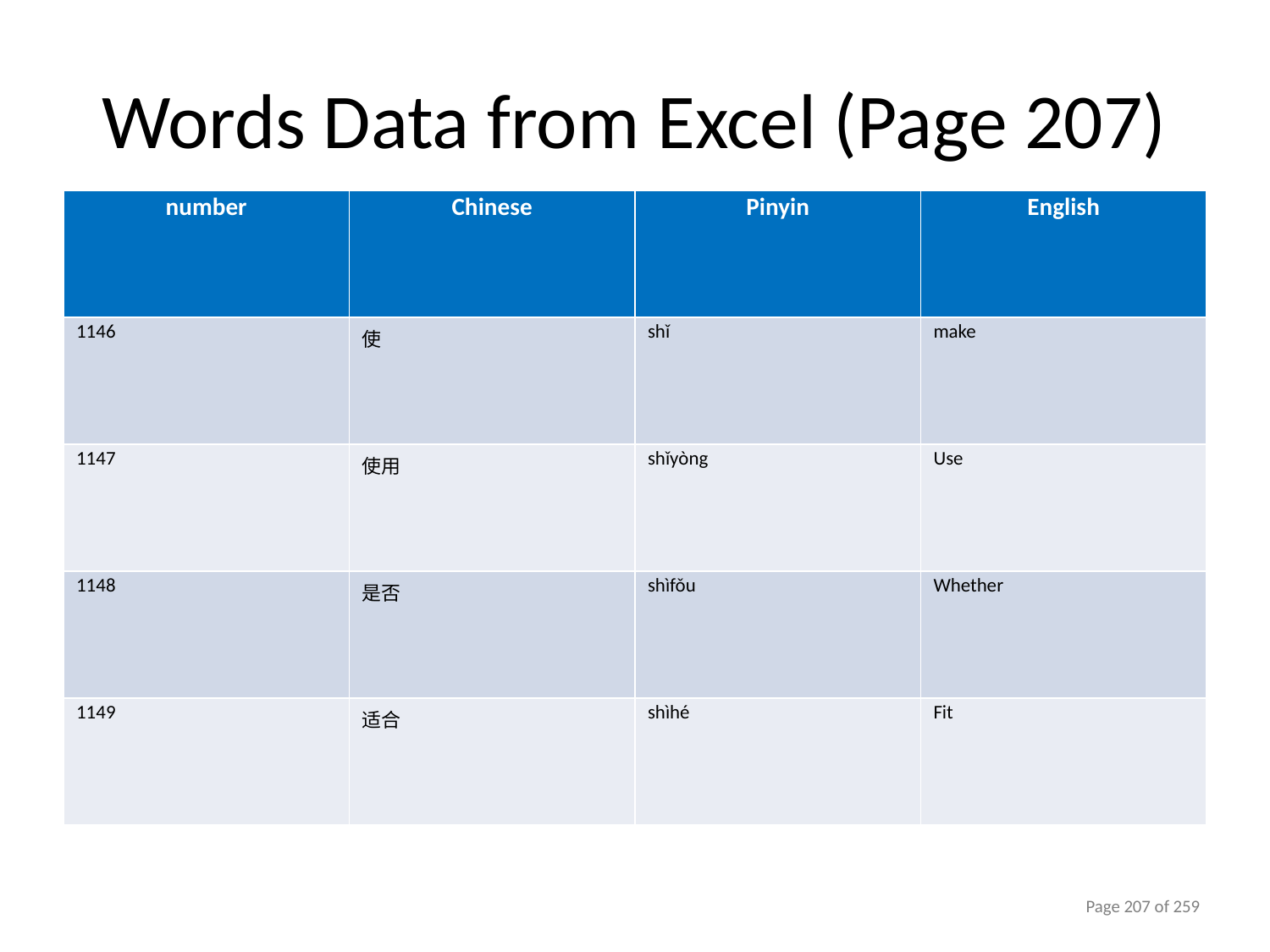

# Words Data from Excel (Page 207)
| number | Chinese | Pinyin | English |
| --- | --- | --- | --- |
| 1146 | 使 | shǐ | make |
| 1147 | 使用 | shǐyòng | Use |
| 1148 | 是否 | shìfǒu | Whether |
| 1149 | 适合 | shìhé | Fit |

Page 207 of 259